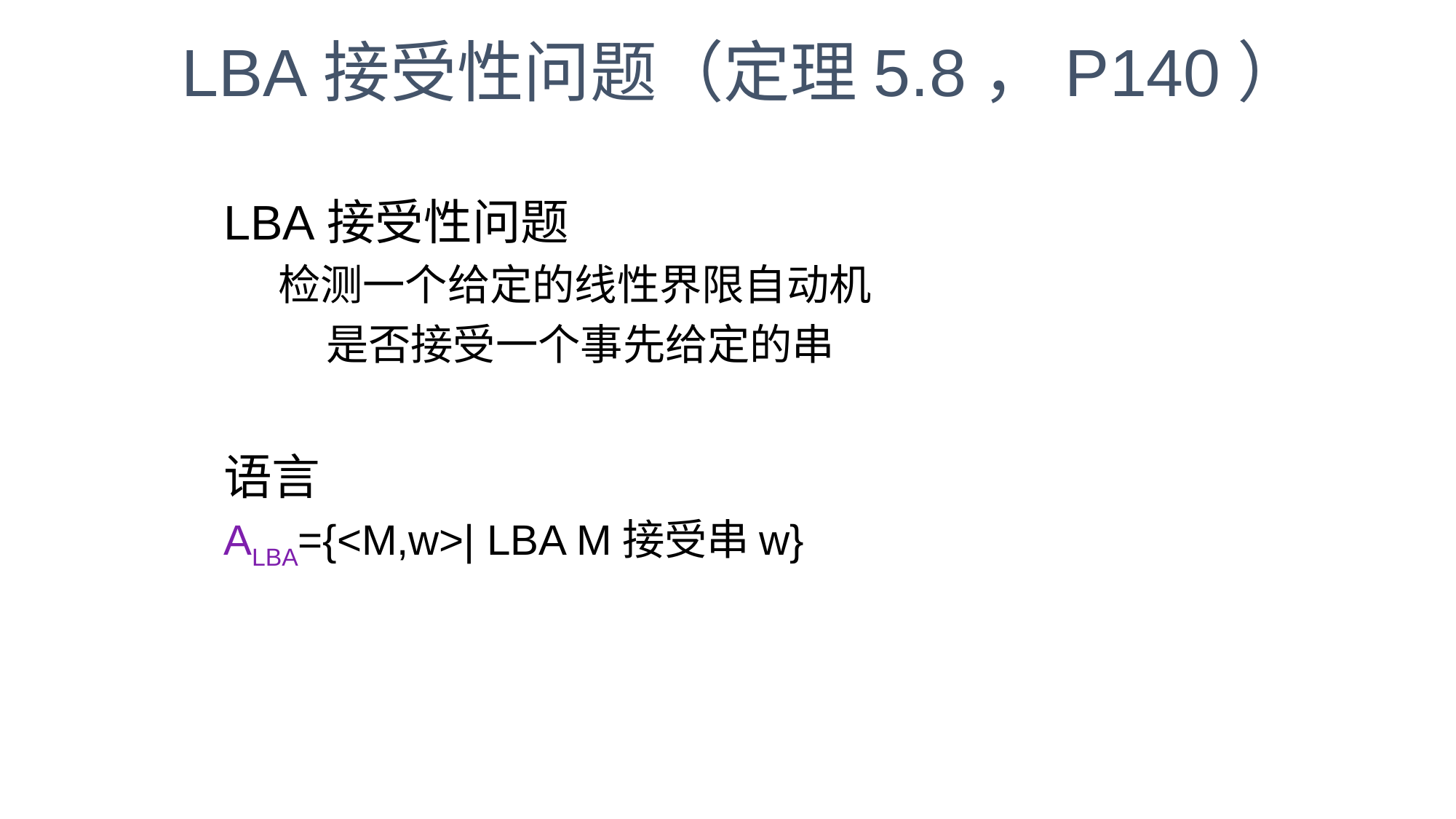

LBA接受性问题（定理5.8，P140）

LBA接受性问题
检测一个给定的线性界限自动机
    是否接受一个事先给定的串

语言
ALBA={<M,w>| LBA M接受串w}
26